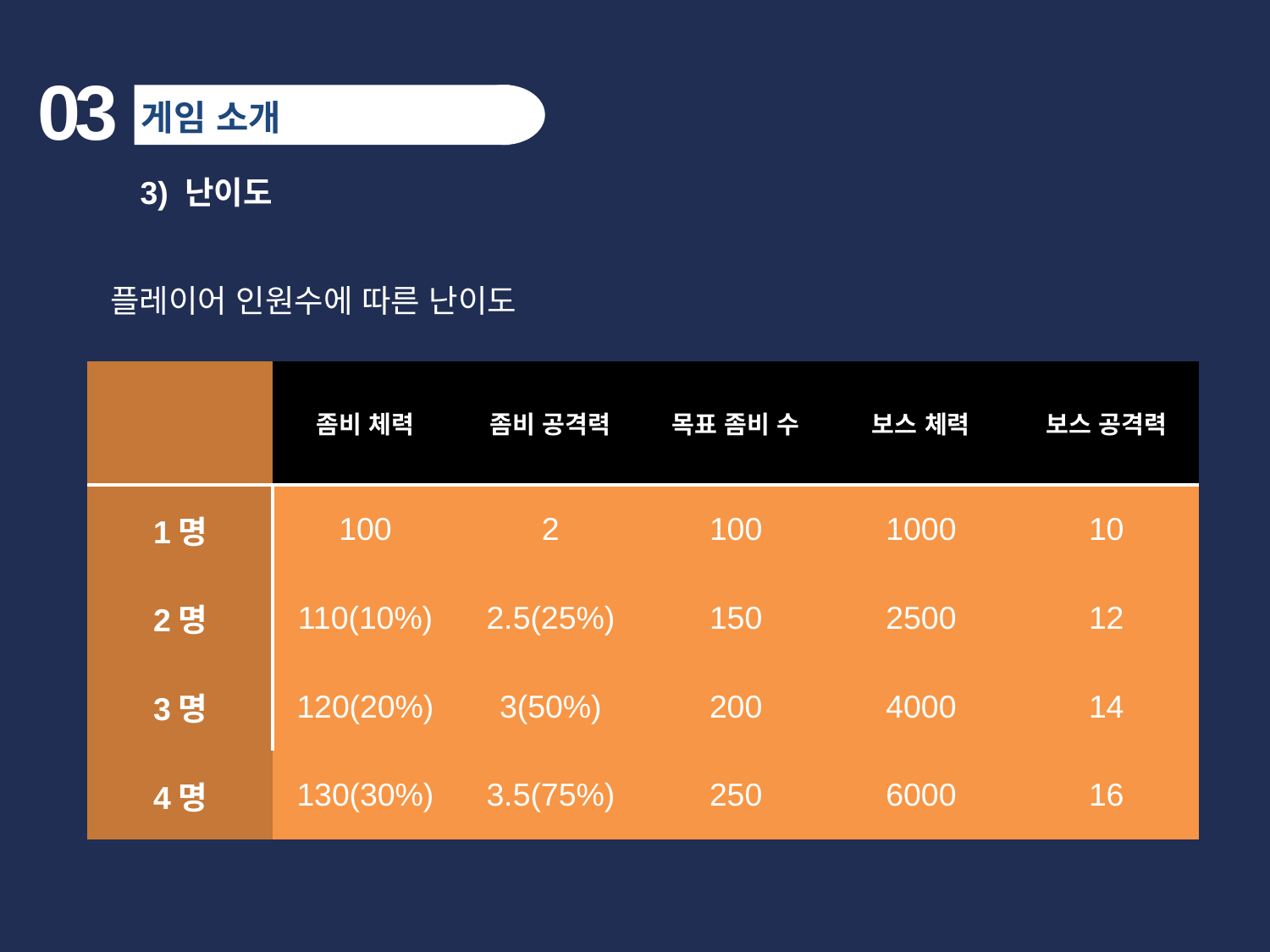

03

게임 소개
3) 난이도
플레이어 인원수에 따른 난이도
|  | 좀비 체력 | 좀비 공격력 | 목표 좀비 수 | 보스 체력 | 보스 공격력 |
| --- | --- | --- | --- | --- | --- |
| 1명 | 100 | 2 | 100 | 1000 | 10 |
| 2명 | 110(10%) | 2.5(25%) | 150 | 2500 | 12 |
| 3명 | 120(20%) | 3(50%) | 200 | 4000 | 14 |
| 4명 | 130(30%) | 3.5(75%) | 250 | 6000 | 16 |